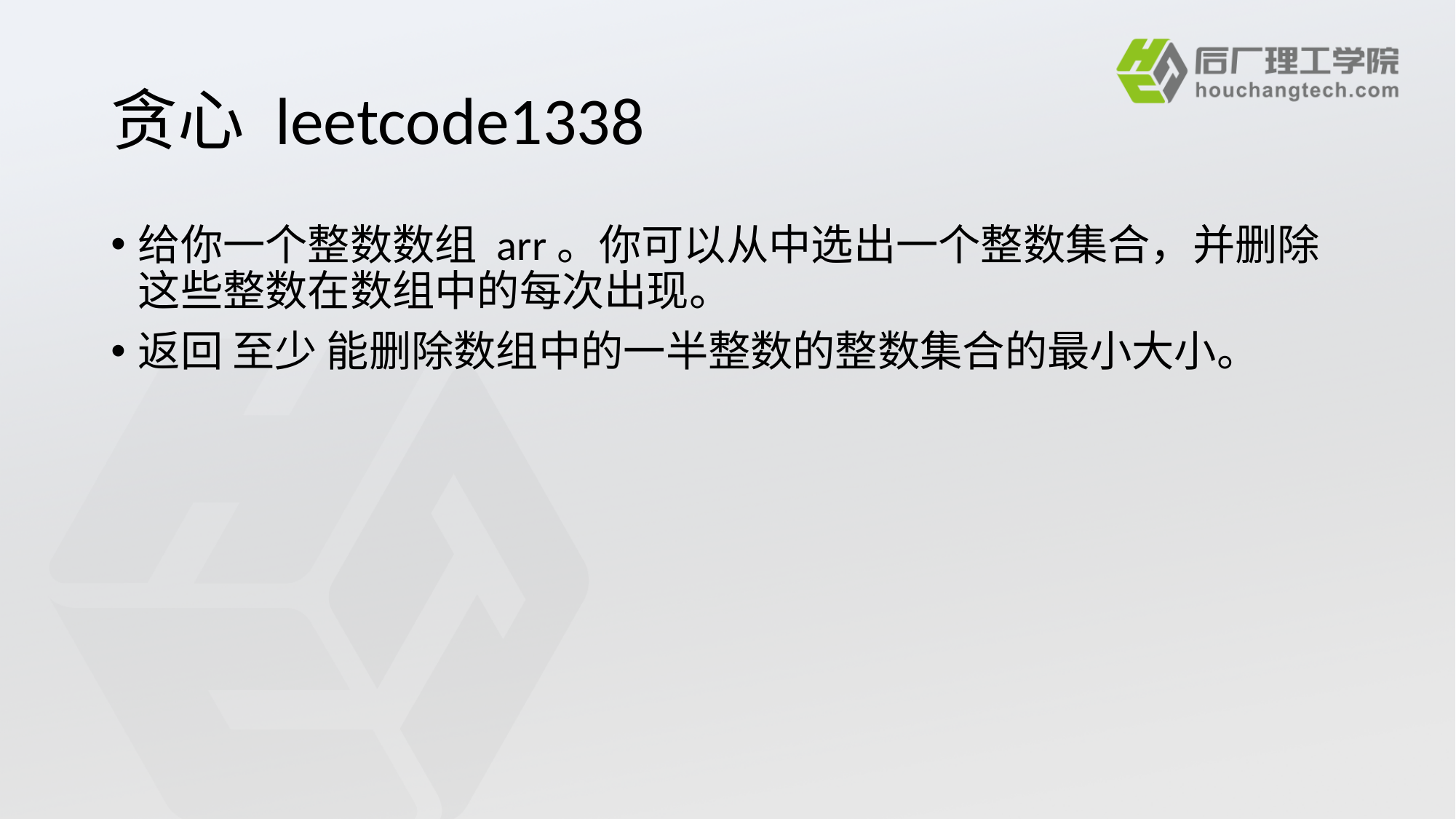

# 贪心 leetcode1338
给你一个整数数组 arr。你可以从中选出一个整数集合，并删除这些整数在数组中的每次出现。
返回 至少 能删除数组中的一半整数的整数集合的最小大小。